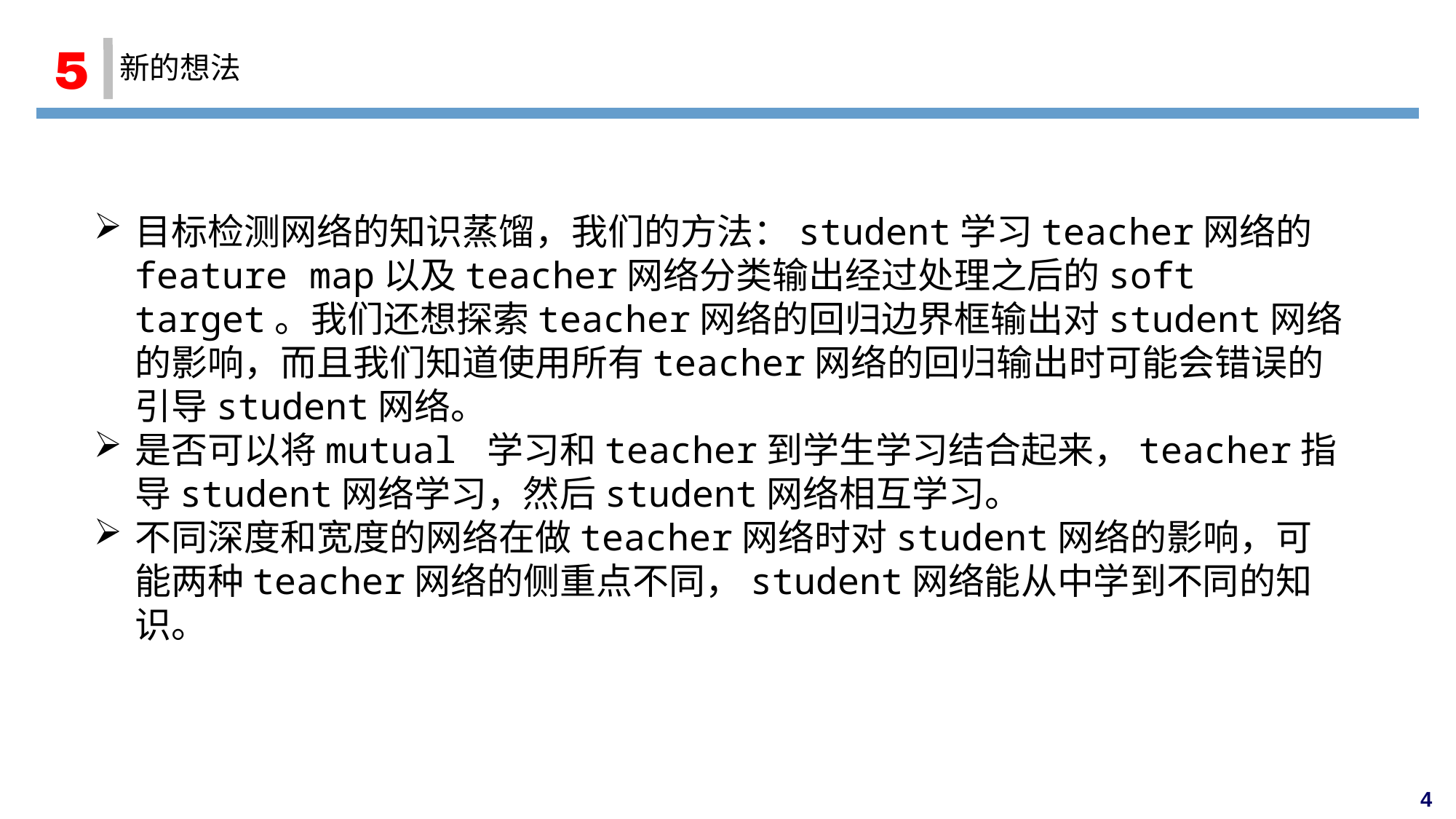

5

新的想法
目标检测网络的知识蒸馏，我们的方法：student学习teacher网络的feature map以及teacher网络分类输出经过处理之后的soft target。我们还想探索teacher网络的回归边界框输出对student网络的影响，而且我们知道使用所有teacher网络的回归输出时可能会错误的引导student网络。
是否可以将mutual 学习和teacher到学生学习结合起来，teacher指导student网络学习，然后student网络相互学习。
不同深度和宽度的网络在做teacher网络时对student网络的影响，可能两种teacher网络的侧重点不同，student网络能从中学到不同的知识。

4